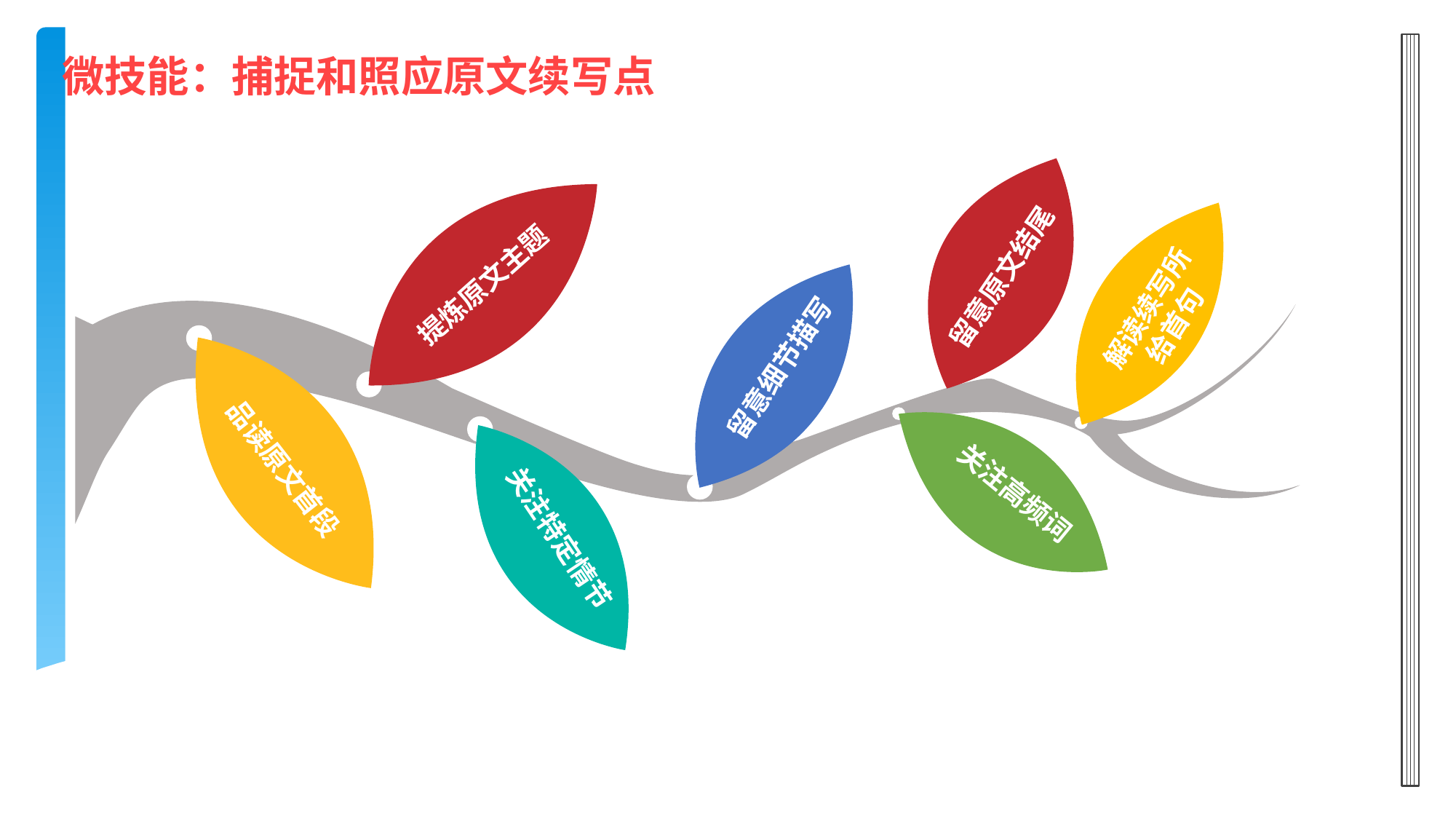

微技能：捕捉和照应原文续写点

留意原文结尾
提炼原文主题

解读续写所给首句

留意细节描写

品读原文首段

关注高频词

关注特定情节